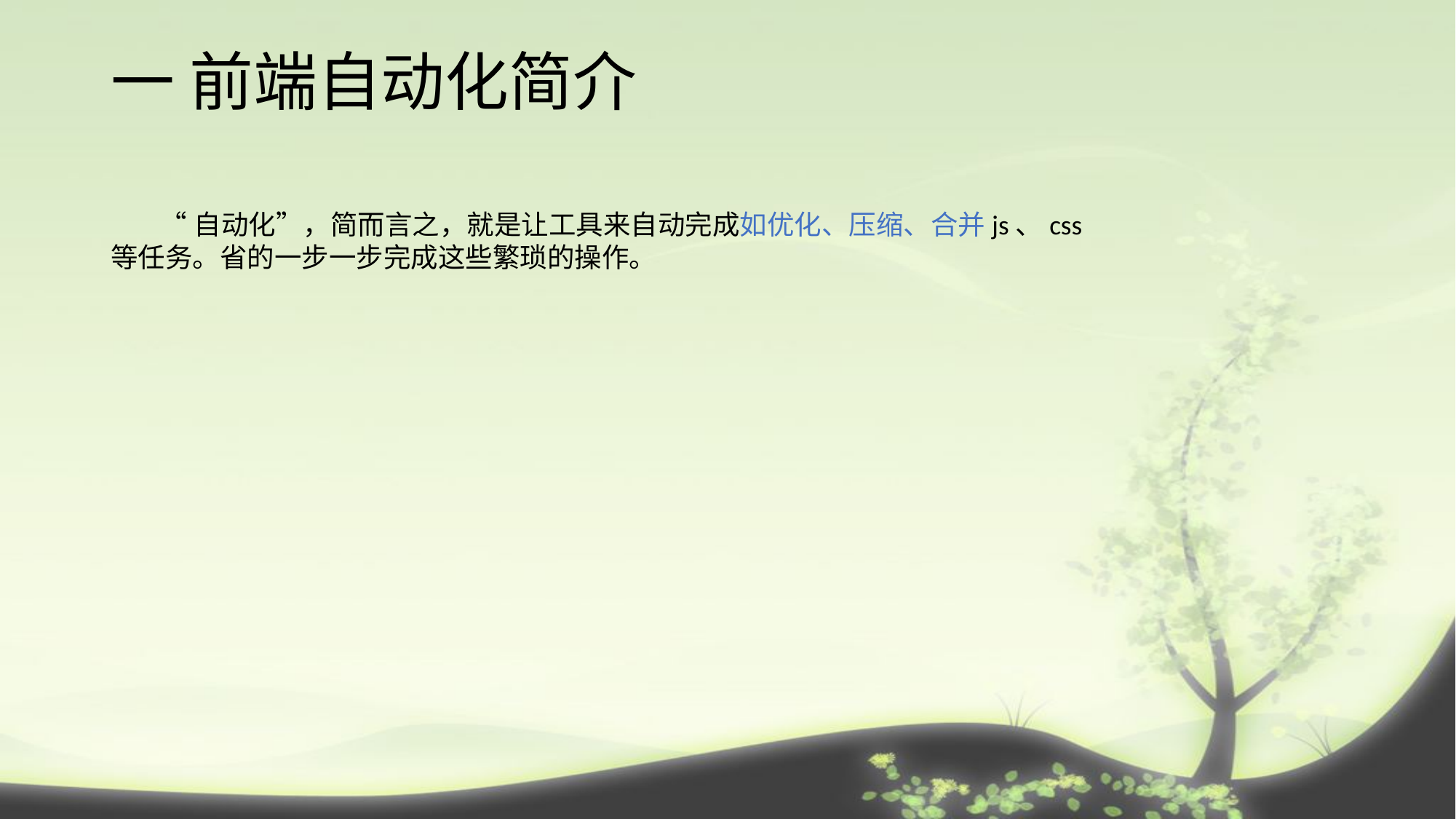

# 一 前端自动化简介

        “自动化”，简而言之，就是让工具来自动完成如优化、压缩、合并js、css等任务。省的一步一步完成这些繁琐的操作。